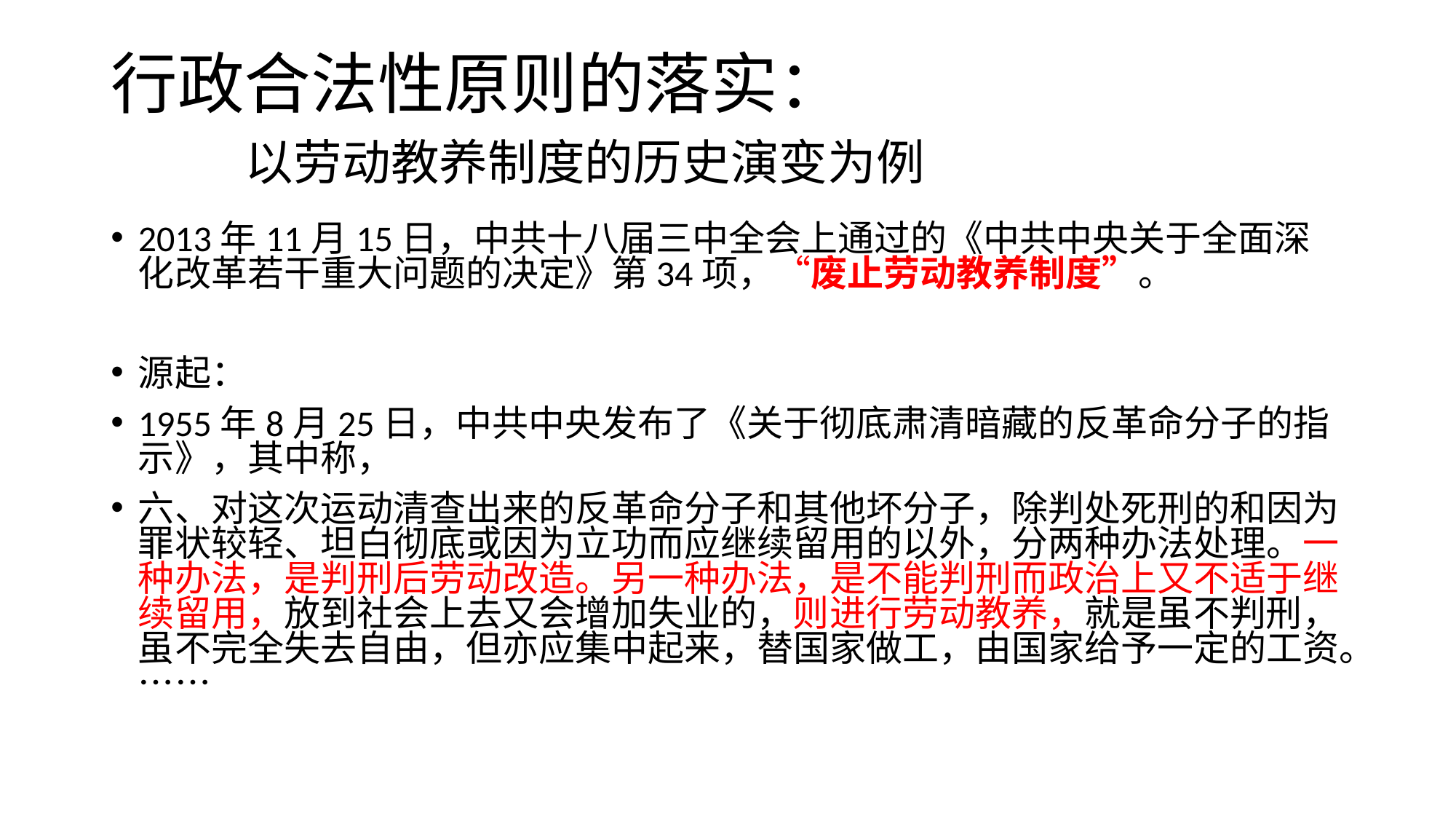

# 行政合法性原则的落实： 以劳动教养制度的历史演变为例
2013年11月15日，中共十八届三中全会上通过的《中共中央关于全面深化改革若干重大问题的决定》第34项，“废止劳动教养制度”。

源起：
1955年8月25日，中共中央发布了《关于彻底肃清暗藏的反革命分子的指示》，其中称，
六、对这次运动清查出来的反革命分子和其他坏分子，除判处死刑的和因为罪状较轻、坦白彻底或因为立功而应继续留用的以外，分两种办法处理。一种办法，是判刑后劳动改造。另一种办法，是不能判刑而政治上又不适于继续留用，放到社会上去又会增加失业的，则进行劳动教养，就是虽不判刑，虽不完全失去自由，但亦应集中起来，替国家做工，由国家给予一定的工资。……